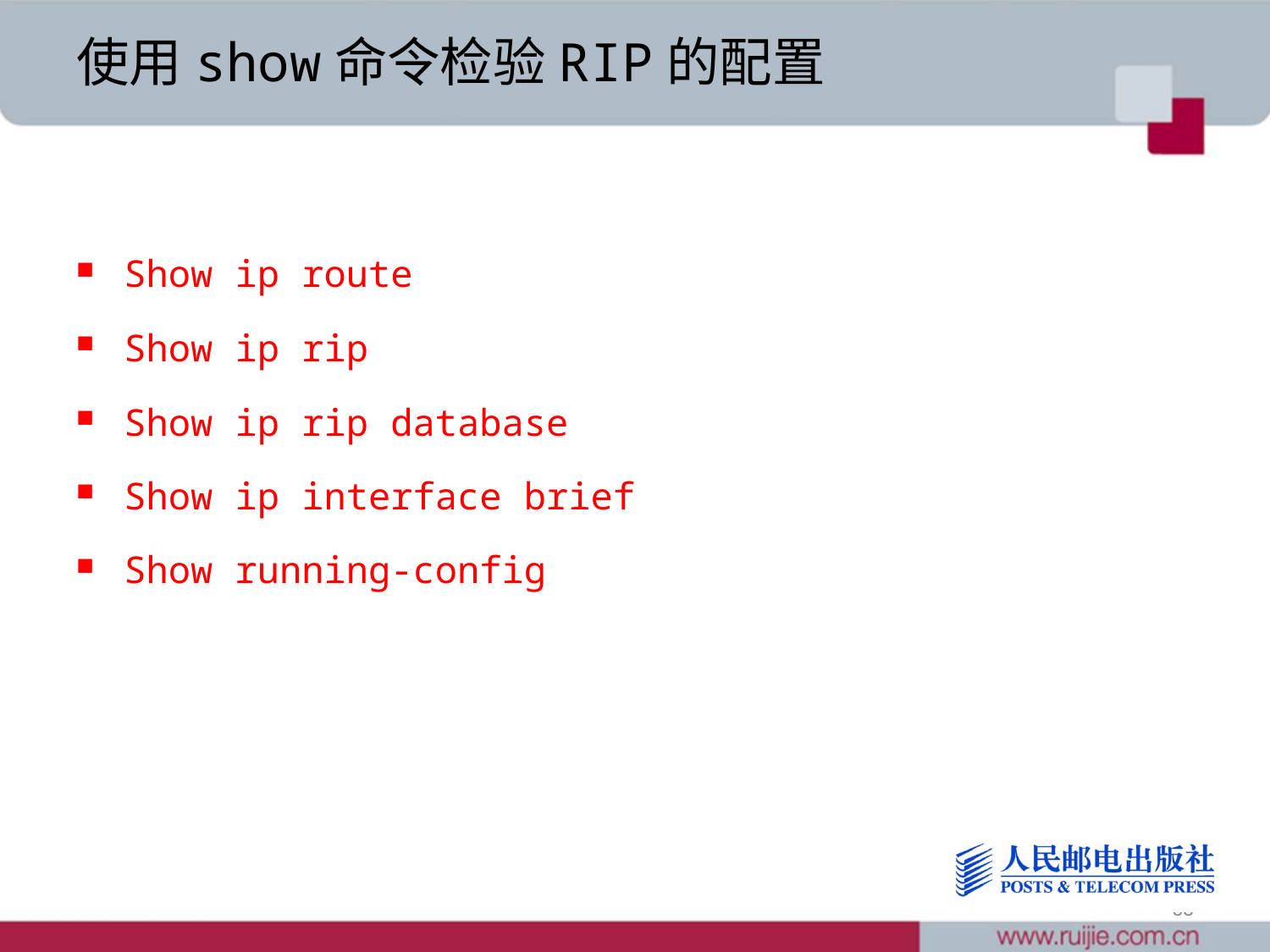

# 使用show命令检验RIP的配置
Show ip route
Show ip rip
Show ip rip database
Show ip interface brief
Show running-config
38